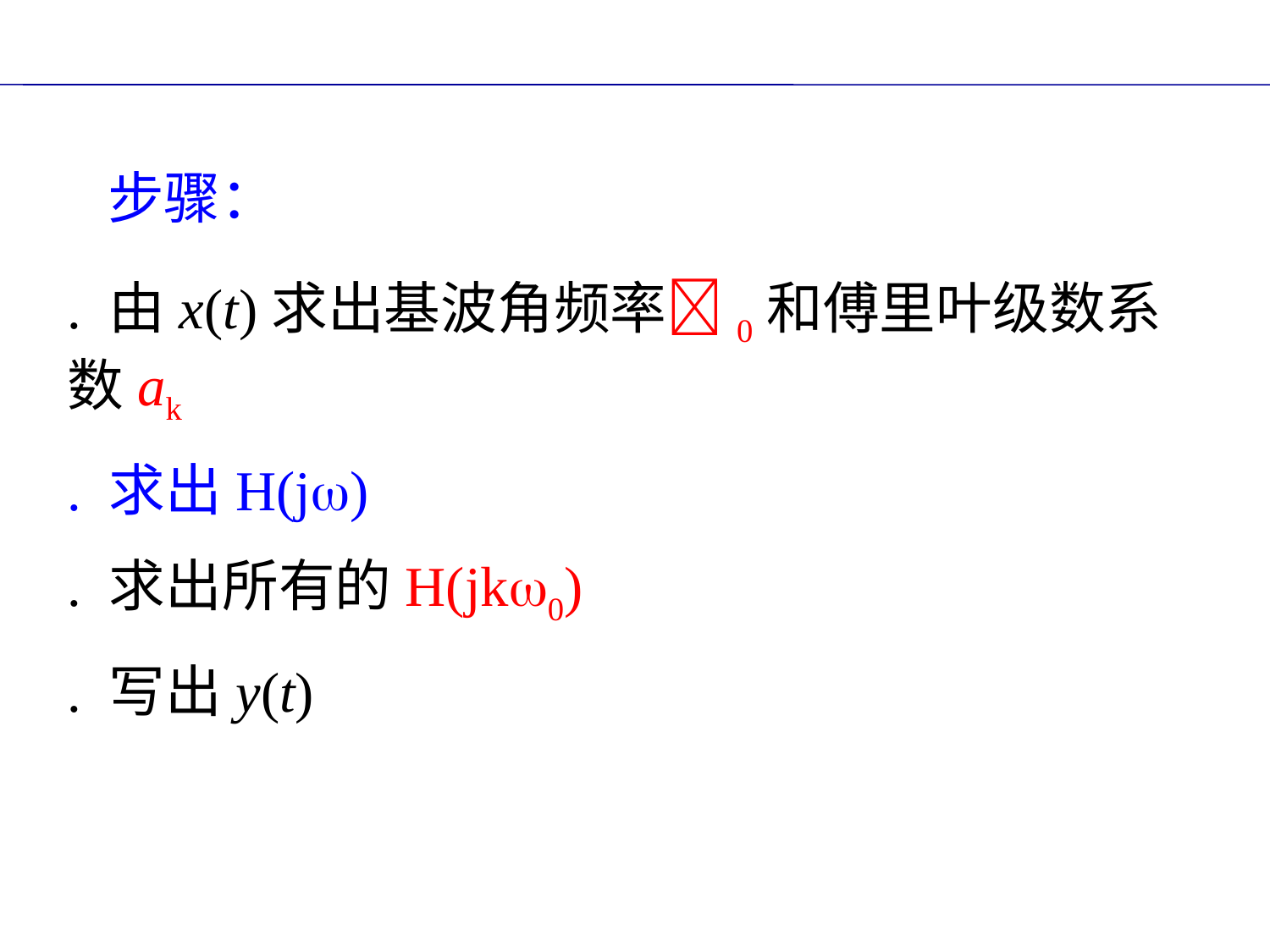

# 步骤：
. 由x(t)求出基波角频率ω0和傅里叶级数系数ak
. 求出H(jω)
. 求出所有的H(jkω0)
. 写出y(t)